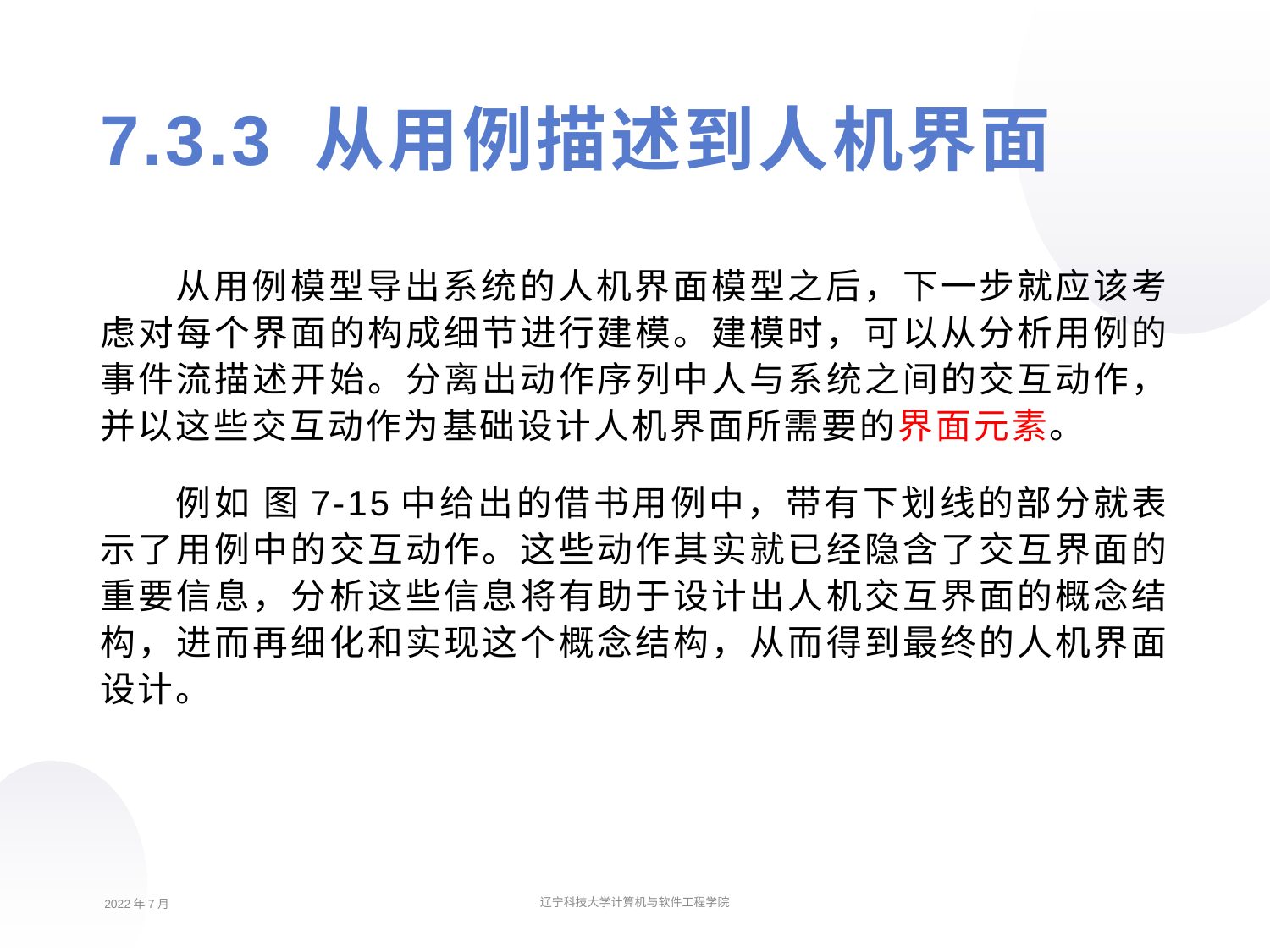

7.3.3 从用例描述到人机界面
从用例模型导出系统的人机界面模型之后，下一步就应该考虑对每个界面的构成细节进行建模。建模时，可以从分析用例的事件流描述开始。分离出动作序列中人与系统之间的交互动作，并以这些交互动作为基础设计人机界面所需要的界面元素。
例如 图7-15中给出的借书用例中，带有下划线的部分就表示了用例中的交互动作。这些动作其实就已经隐含了交互界面的重要信息，分析这些信息将有助于设计出人机交互界面的概念结构，进而再细化和实现这个概念结构，从而得到最终的人机界面设计。

2022年7月
辽宁科技大学计算机与软件工程学院
77